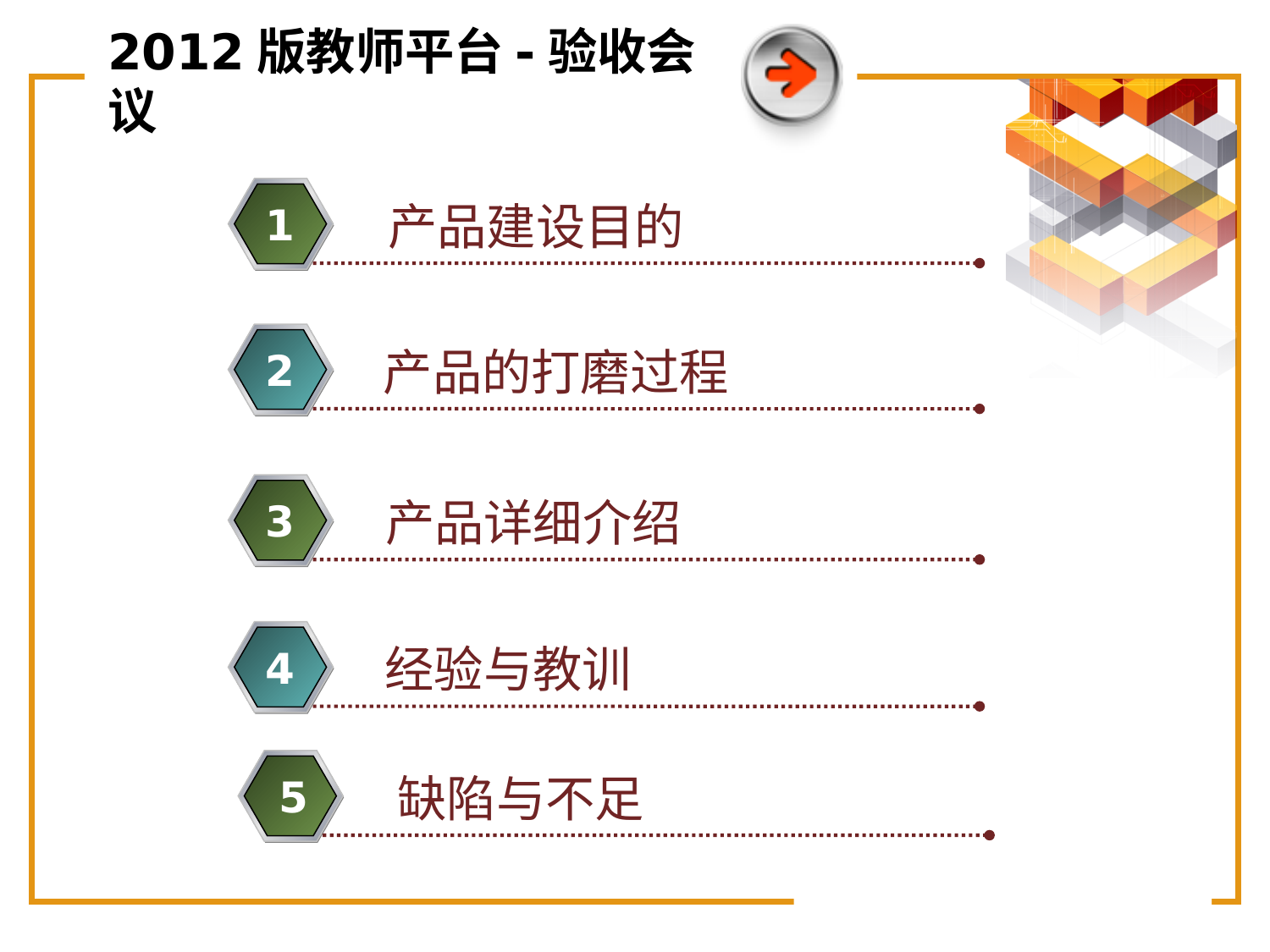

# 2012版教师平台-验收会议

产品建设目的
1

产品的打磨过程
2

产品详细介绍
3

经验与教训
4

缺陷与不足
5